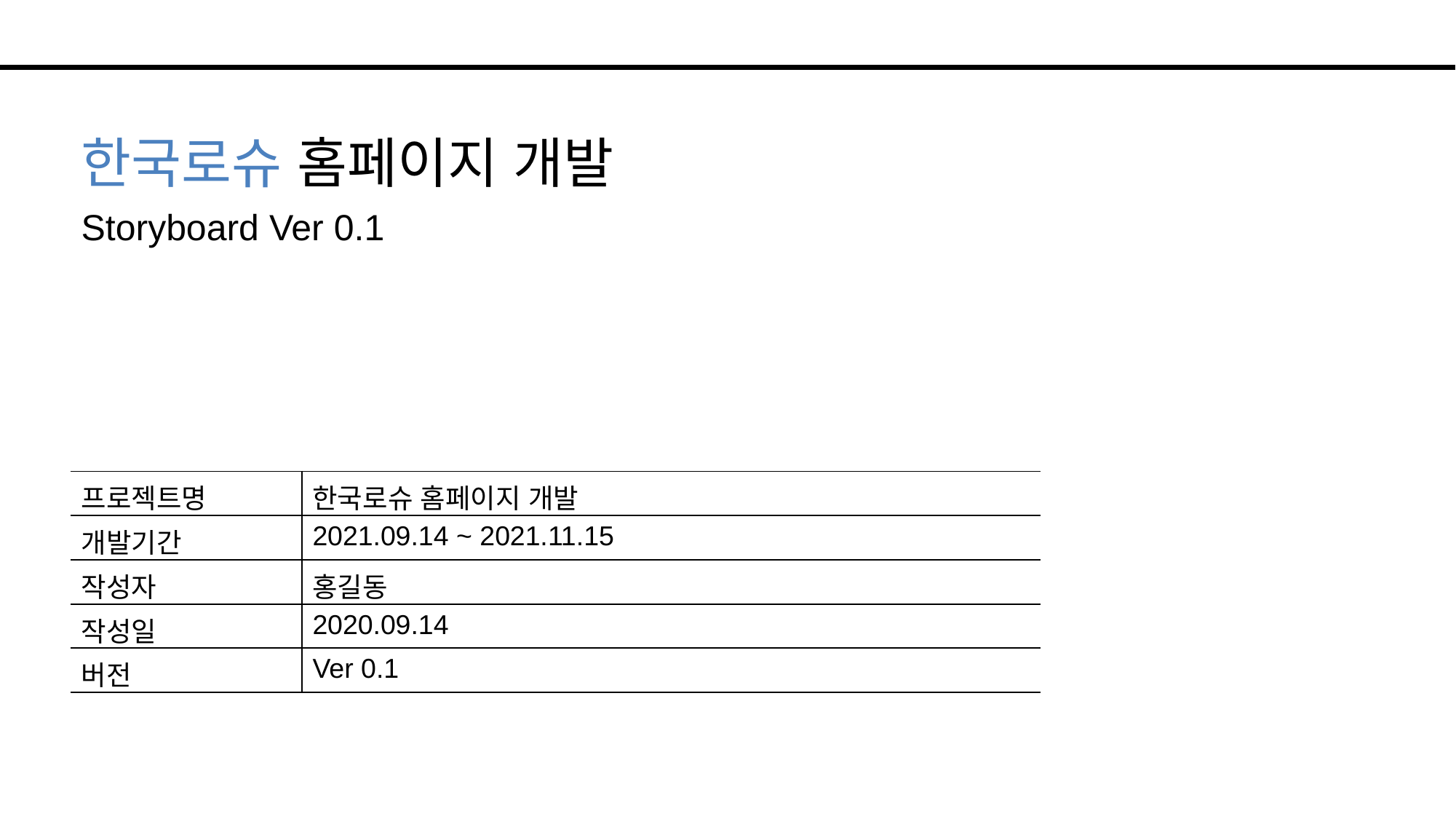

한국로슈 홈페이지 개발
Storyboard Ver 0.1
| 프로젝트명 | 한국로슈 홈페이지 개발 |
| --- | --- |
| 개발기간 | 2021.09.14 ~ 2021.11.15 |
| 작성자 | 홍길동 |
| 작성일 | 2020.09.14 |
| 버전 | Ver 0.1 |